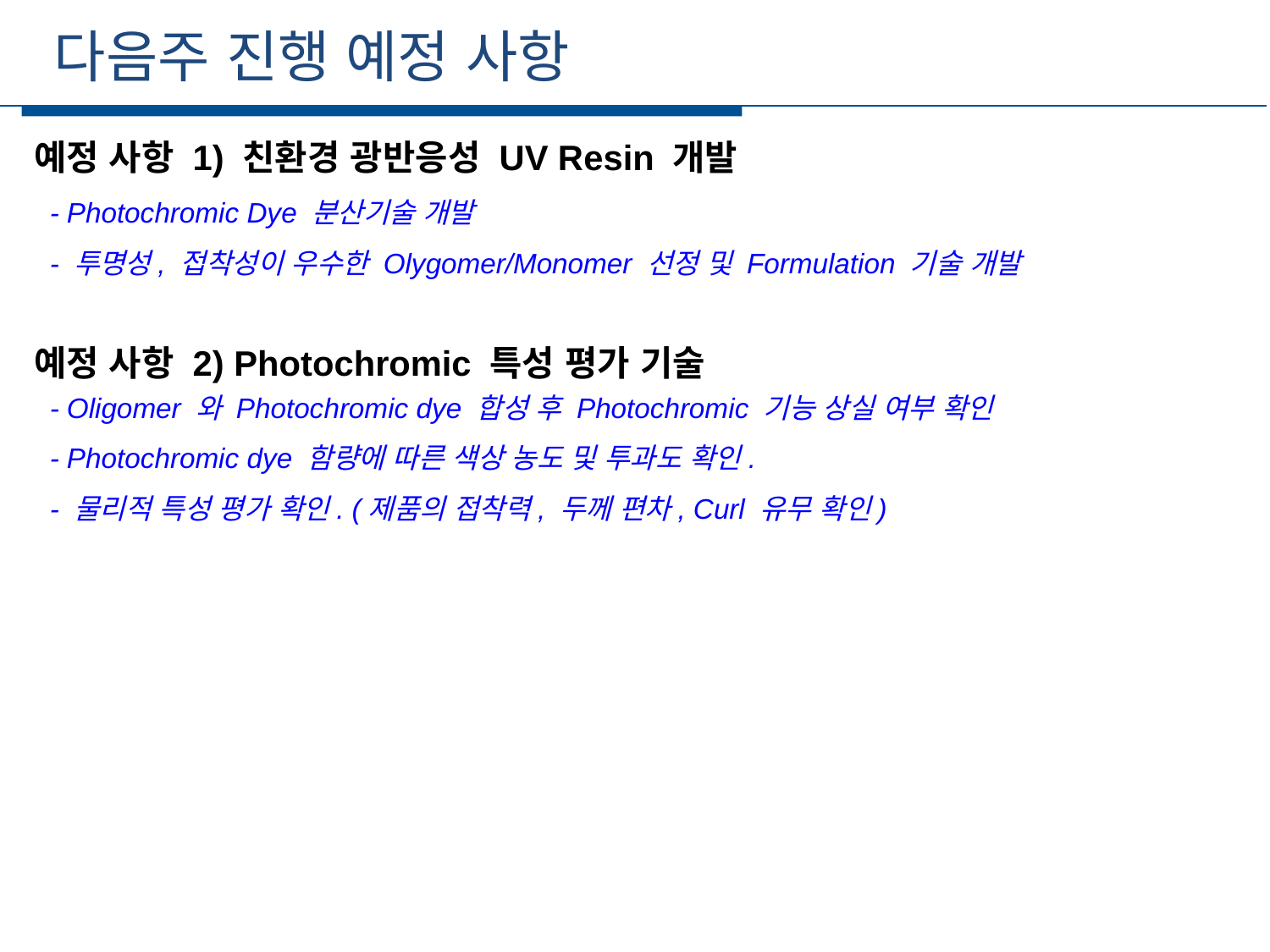

다음주 진행 예정 사항
세부일정

예정 사항 1) 친환경 광반응성 UV Resin 개발
  - Photochromic Dye 분산기술 개발
  - 투명성, 접착성이 우수한 Olygomer/Monomer 선정 및 Formulation 기술 개발

예정 사항 2) Photochromic 특성 평가 기술
  - Oligomer 와 Photochromic dye 합성 후 Photochromic 기능 상실 여부 확인
  - Photochromic dye 함량에 따른 색상 농도 및 투과도 확인.
  - 물리적 특성 평가 확인. (제품의 접착력, 두께 편차, Curl 유무 확인)